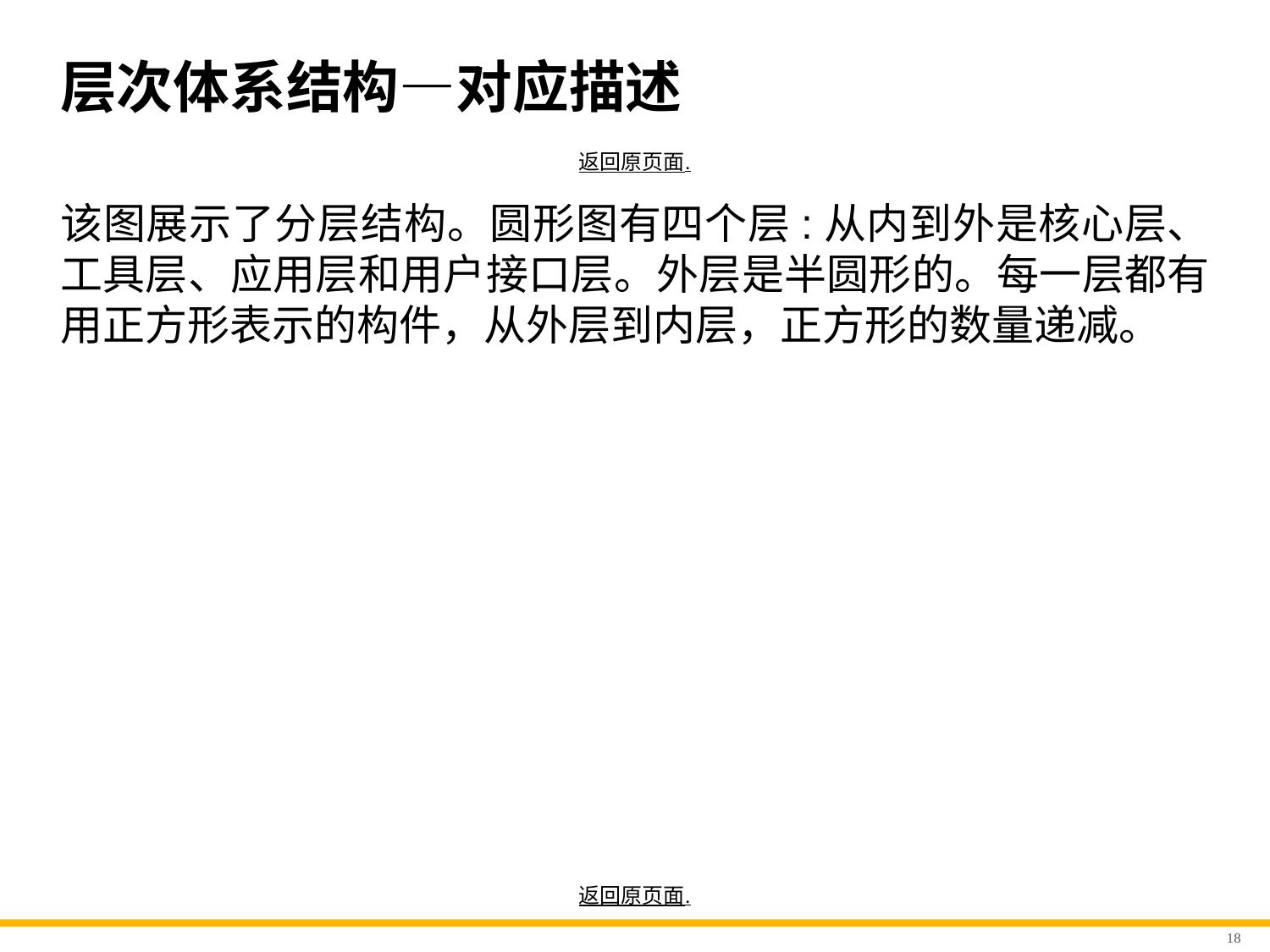

# 层次体系结构—对应描述
返回原页面.
该图展示了分层结构。圆形图有四个层:从内到外是核心层、工具层、应用层和用户接口层。外层是半圆形的。每一层都有用正方形表示的构件，从外层到内层，正方形的数量递减。

返回原页面.
18